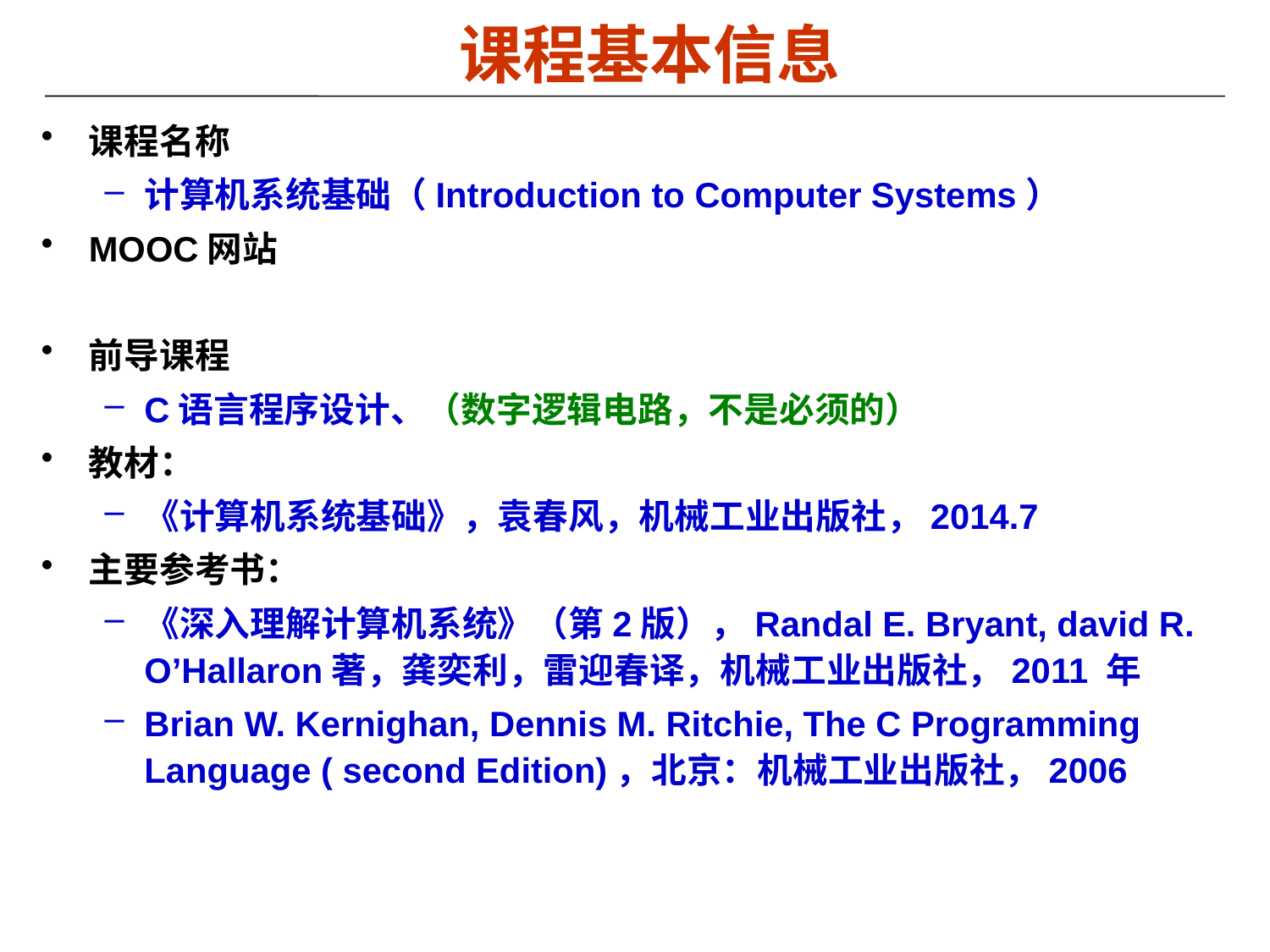

# 课程基本信息
课程名称
计算机系统基础（Introduction to Computer Systems）
MOOC网站

前导课程
C语言程序设计、（数字逻辑电路，不是必须的）
教材：
《计算机系统基础》，袁春风，机械工业出版社，2014.7
主要参考书：
《深入理解计算机系统》（第2版），Randal E. Bryant, david R. O’Hallaron著，龚奕利，雷迎春译，机械工业出版社，2011 年
Brian W. Kernighan, Dennis M. Ritchie, The C Programming Language ( second Edition)，北京：机械工业出版社，2006